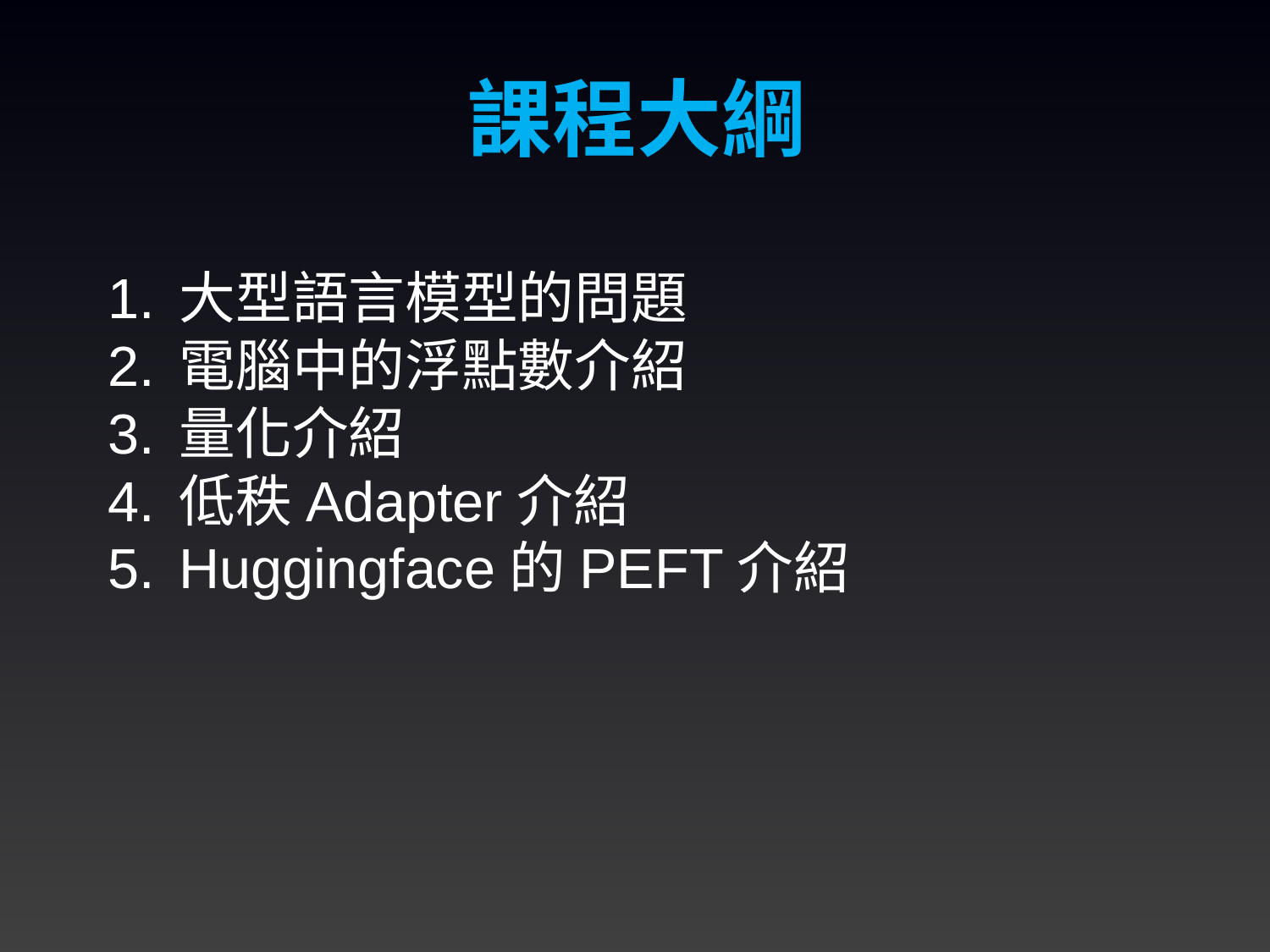

課程大綱
大型語言模型的問題
電腦中的浮點數介紹
量化介紹
低秩Adapter介紹
Huggingface的PEFT介紹